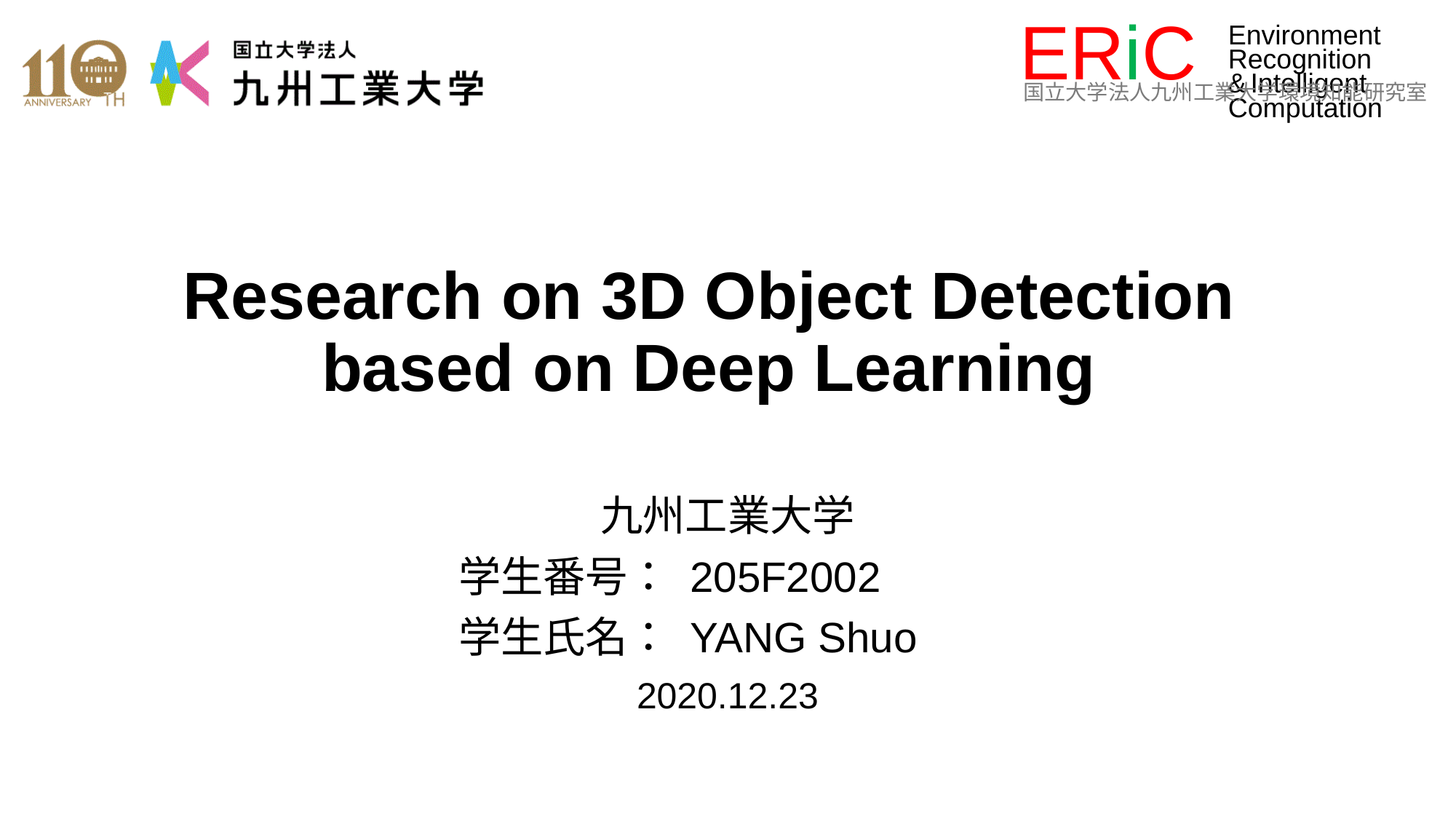

# Research on 3D Object Detection based on Deep Learning

九州工業大学
                           学生番号： 205F2002
                           学生氏名： YANG Shuo
2020.12.23